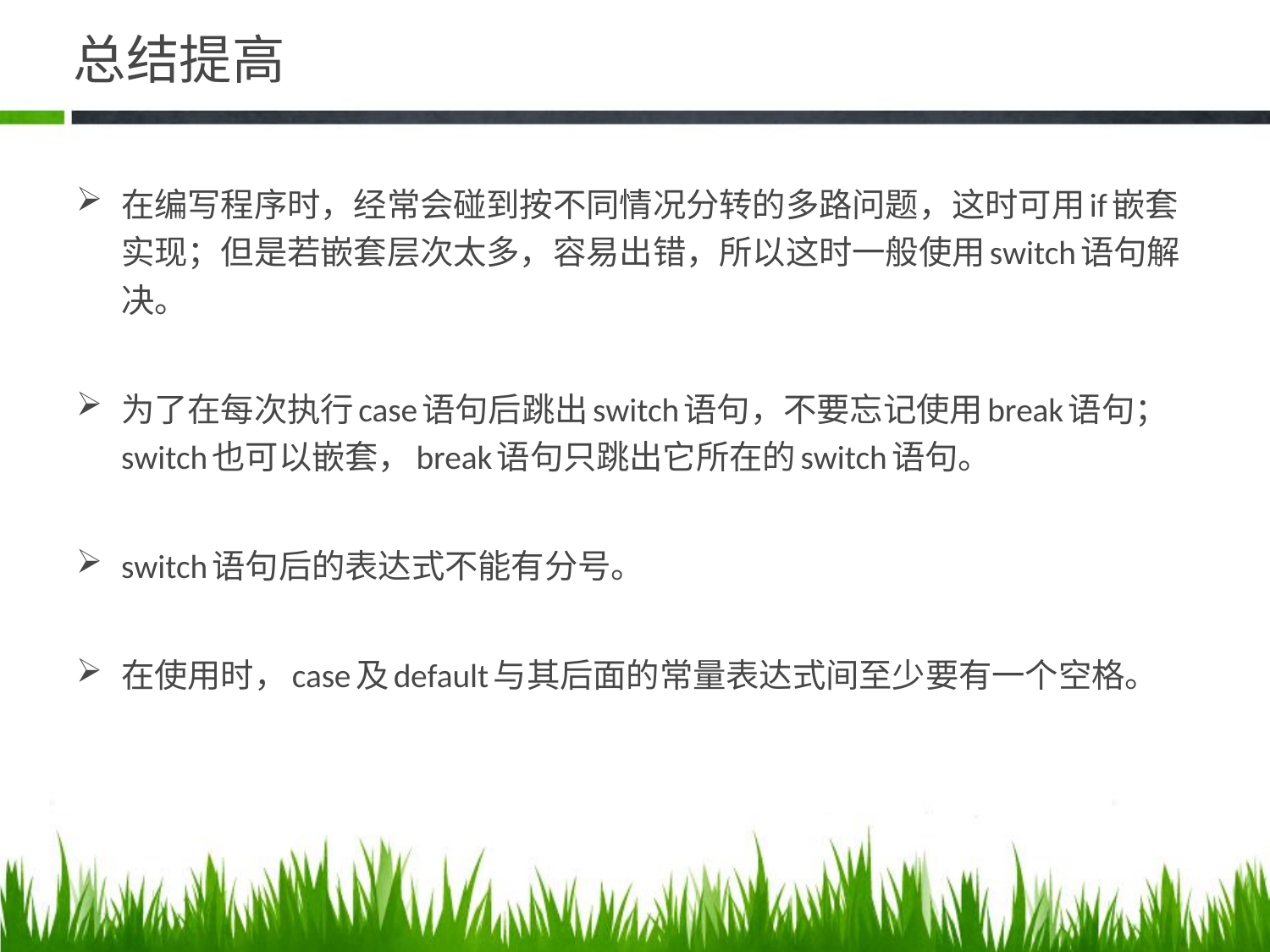

# 总结提高
在编写程序时，经常会碰到按不同情况分转的多路问题，这时可用if嵌套实现；但是若嵌套层次太多，容易出错，所以这时一般使用switch语句解决。

为了在每次执行case语句后跳出switch语句，不要忘记使用break语句；switch也可以嵌套，break语句只跳出它所在的switch语句。

switch语句后的表达式不能有分号。

在使用时，case及default与其后面的常量表达式间至少要有一个空格。